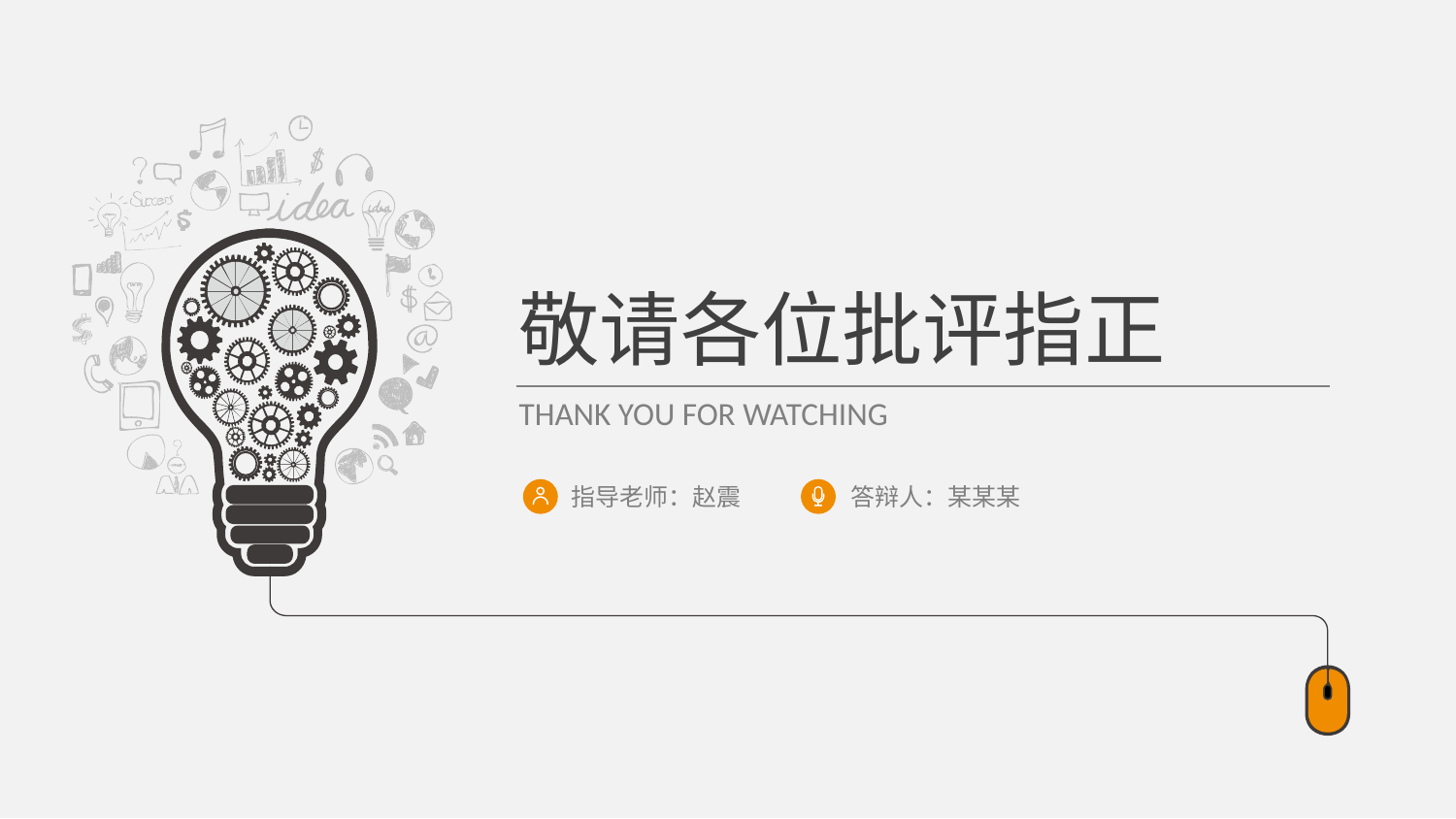

敬请各位批评指正
THANK YOU FOR WATCHING
指导老师：赵震
答辩人：某某某